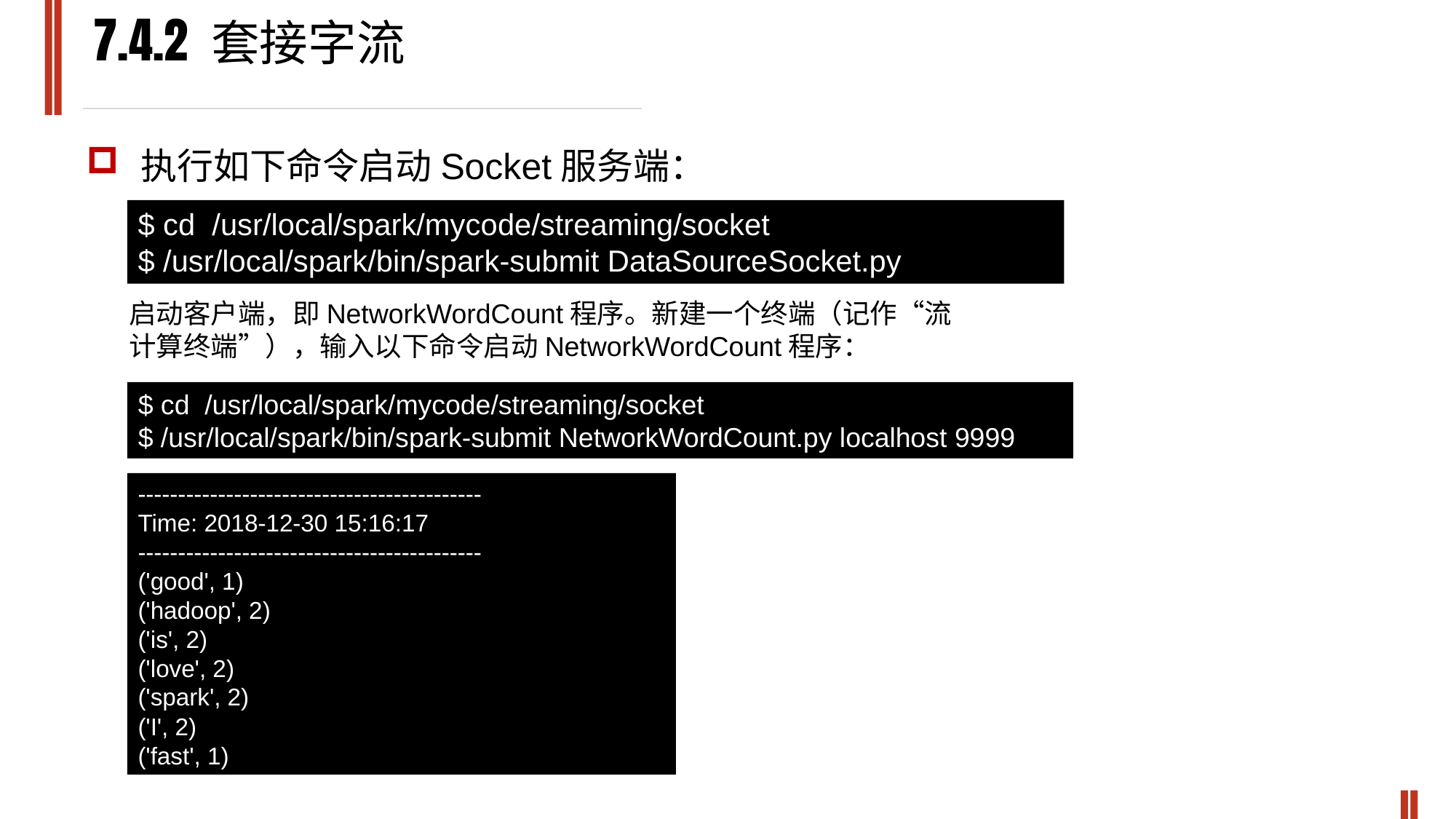

7.4.2 套接字流

执行如下命令启动Socket服务端：

$ cd  /usr/local/spark/mycode/streaming/socket
$ /usr/local/spark/bin/spark-submit DataSourceSocket.py
启动客户端，即NetworkWordCount程序。新建一个终端（记作“流计算终端”），输入以下命令启动NetworkWordCount程序：
$ cd  /usr/local/spark/mycode/streaming/socket
$ /usr/local/spark/bin/spark-submit NetworkWordCount.py localhost 9999
-------------------------------------------
Time: 2018-12-30 15:16:17
-------------------------------------------
('good', 1)
('hadoop', 2)
('is', 2)
('love', 2)
('spark', 2)
('I', 2)
('fast', 1)